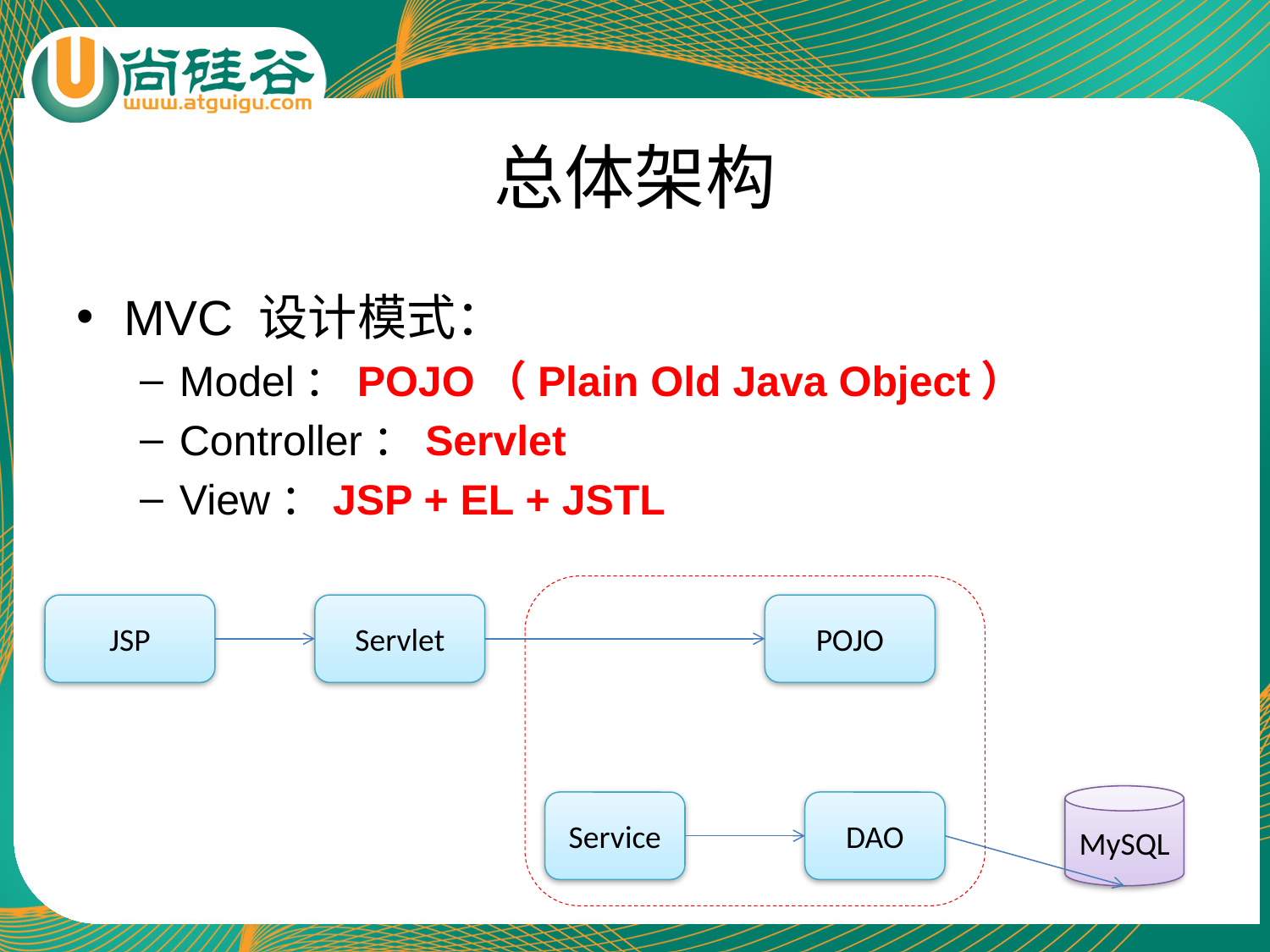

# 总体架构
MVC 设计模式：
Model：POJO（Plain Old Java Object）
Controller：Servlet
View：JSP + EL + JSTL

JSP
Servlet
POJO
MySQL
Service
DAO